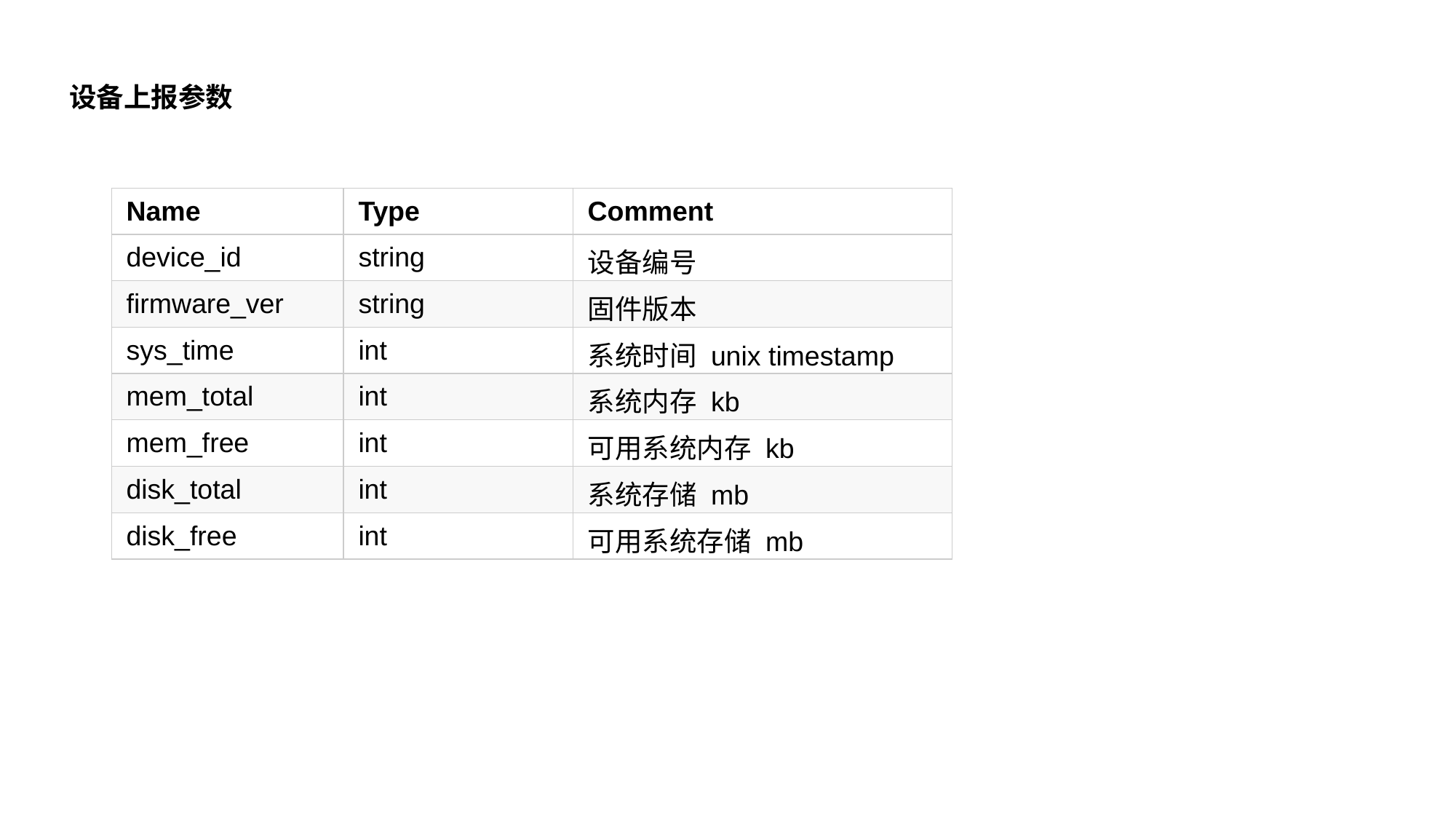

设备上报参数
| Name | Type | Comment |
| --- | --- | --- |
| device\_id | string | 设备编号 |
| firmware\_ver | string | 固件版本 |
| sys\_time | int | 系统时间 unix timestamp |
| mem\_total | int | 系统内存 kb |
| mem\_free | int | 可用系统内存 kb |
| disk\_total | int | 系统存储 mb |
| disk\_free | int | 可用系统存储 mb |